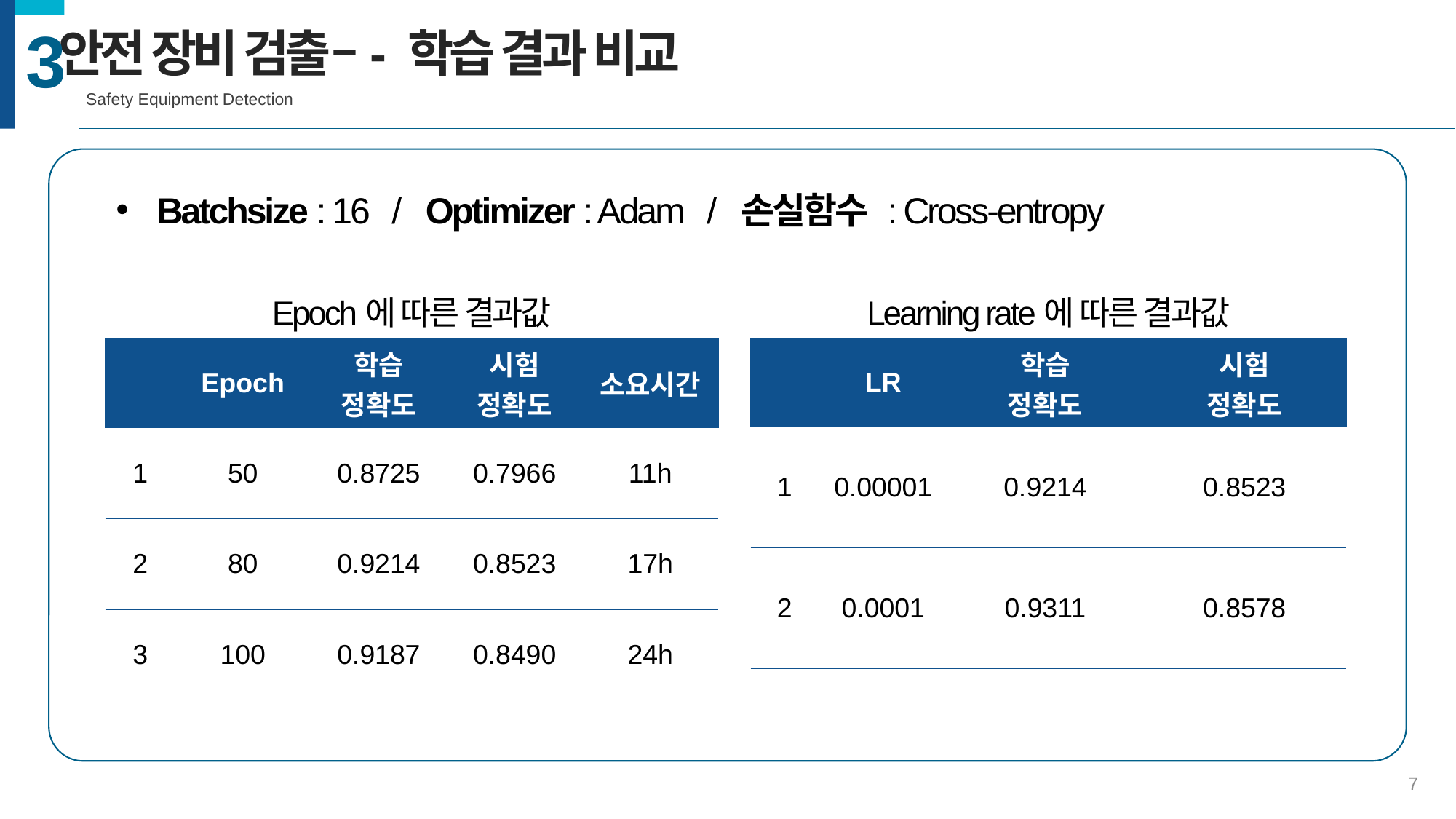

안전 장비 검출–- 학습 결과 비교
Safety Equipment Detection
3

Batchsize : 16   /   Optimizer : Adam   /  손실함수 : Cross-entropy
Epoch에 따른 결과값
Learning rate에 따른 결과값
|  | Epoch | 학습 정확도 | 시험 정확도 | 소요시간 |
| --- | --- | --- | --- | --- |
| 1 | 50 | 0.8725 | 0.7966 | 11h |
| 2 | 80 | 0.9214 | 0.8523 | 17h |
| 3 | 100 | 0.9187 | 0.8490 | 24h |
|  | LR | 학습 정확도 | 시험 정확도 |
| --- | --- | --- | --- |
| 1 | 0.00001 | 0.9214 | 0.8523 |
| 2 | 0.0001 | 0.9311 | 0.8578 |
7